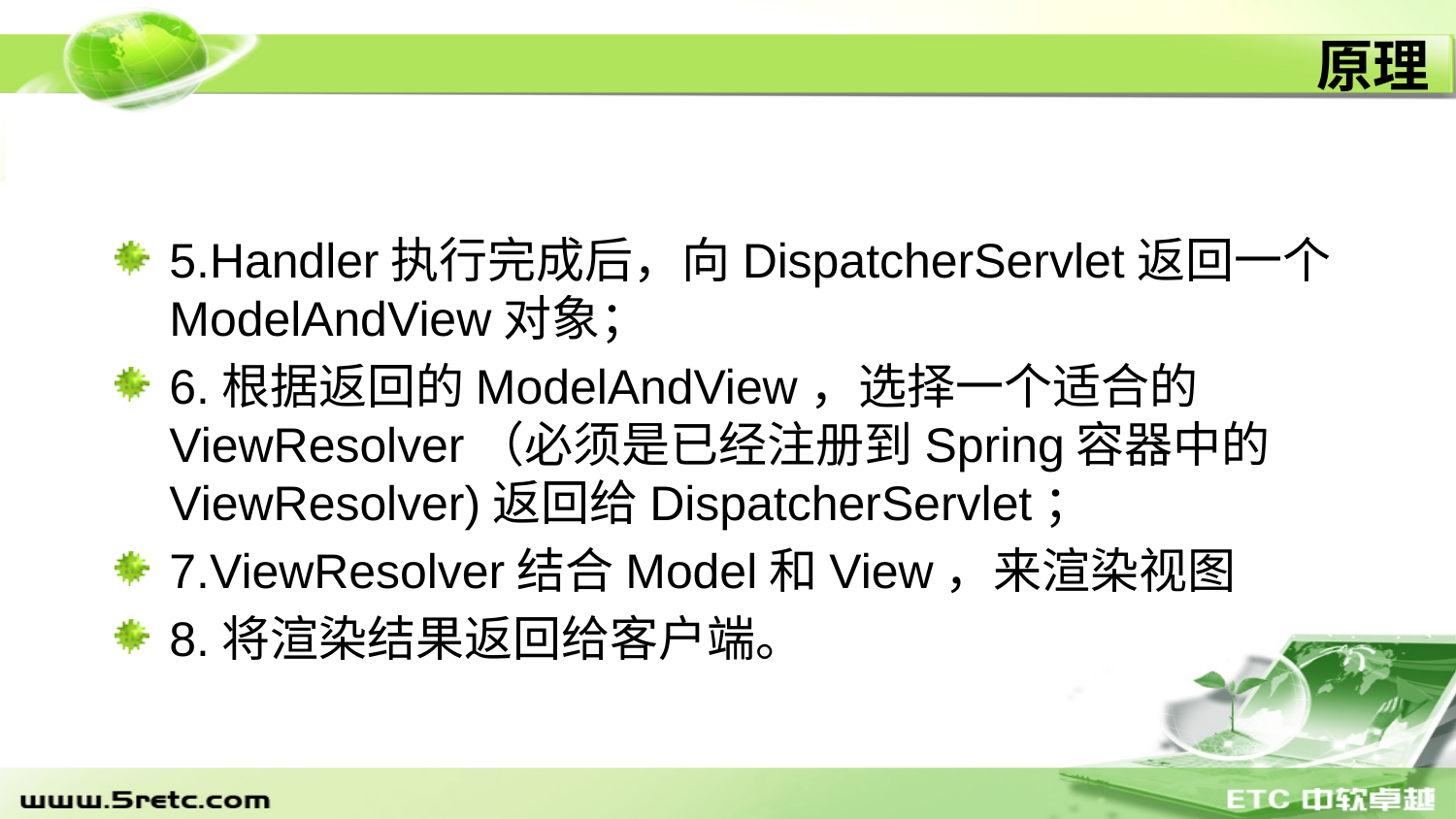

# 原理
5.Handler执行完成后，向DispatcherServlet返回一个ModelAndView对象；
6.根据返回的ModelAndView，选择一个适合的ViewResolver（必须是已经注册到Spring容器中的ViewResolver)返回给DispatcherServlet；
7.ViewResolver结合Model和View，来渲染视图
8.将渲染结果返回给客户端。